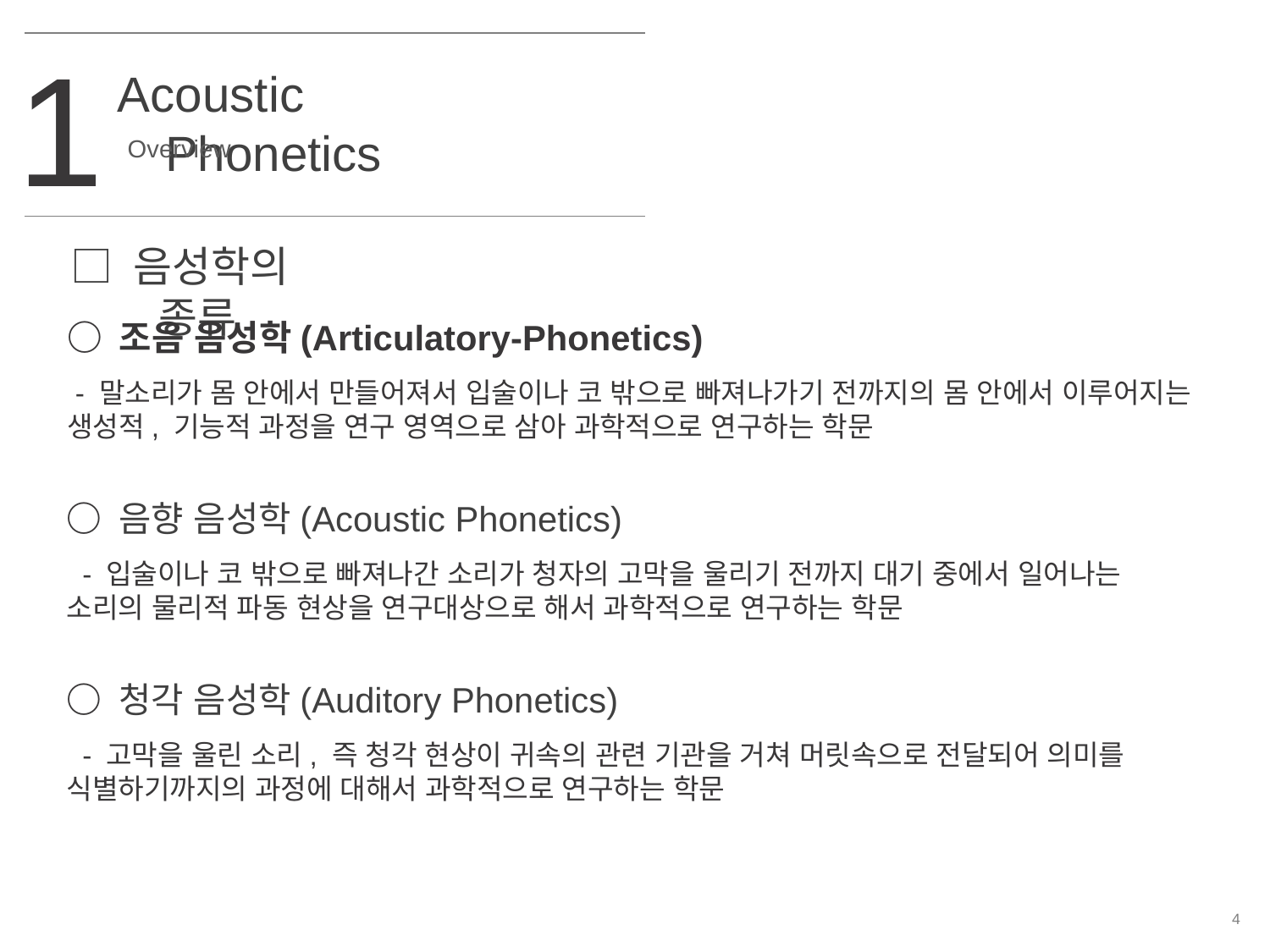

1
Acoustic Phonetics
Overview
□ 음성학의 종류
○ 조음 음성학(Articulatory-Phonetics)

 - 말소리가 몸 안에서 만들어져서 입술이나 코 밖으로 빠져나가기 전까지의 몸 안에서 이루어지는 생성적, 기능적 과정을 연구 영역으로 삼아 과학적으로 연구하는 학문

○ 음향 음성학(Acoustic Phonetics)

  - 입술이나 코 밖으로 빠져나간 소리가 청자의 고막을 울리기 전까지 대기 중에서 일어나는 소리의 물리적 파동 현상을 연구대상으로 해서 과학적으로 연구하는 학문
○ 청각 음성학(Auditory Phonetics)

  - 고막을 울린 소리, 즉 청각 현상이 귀속의 관련 기관을 거쳐 머릿속으로 전달되어 의미를 식별하기까지의 과정에 대해서 과학적으로 연구하는 학문